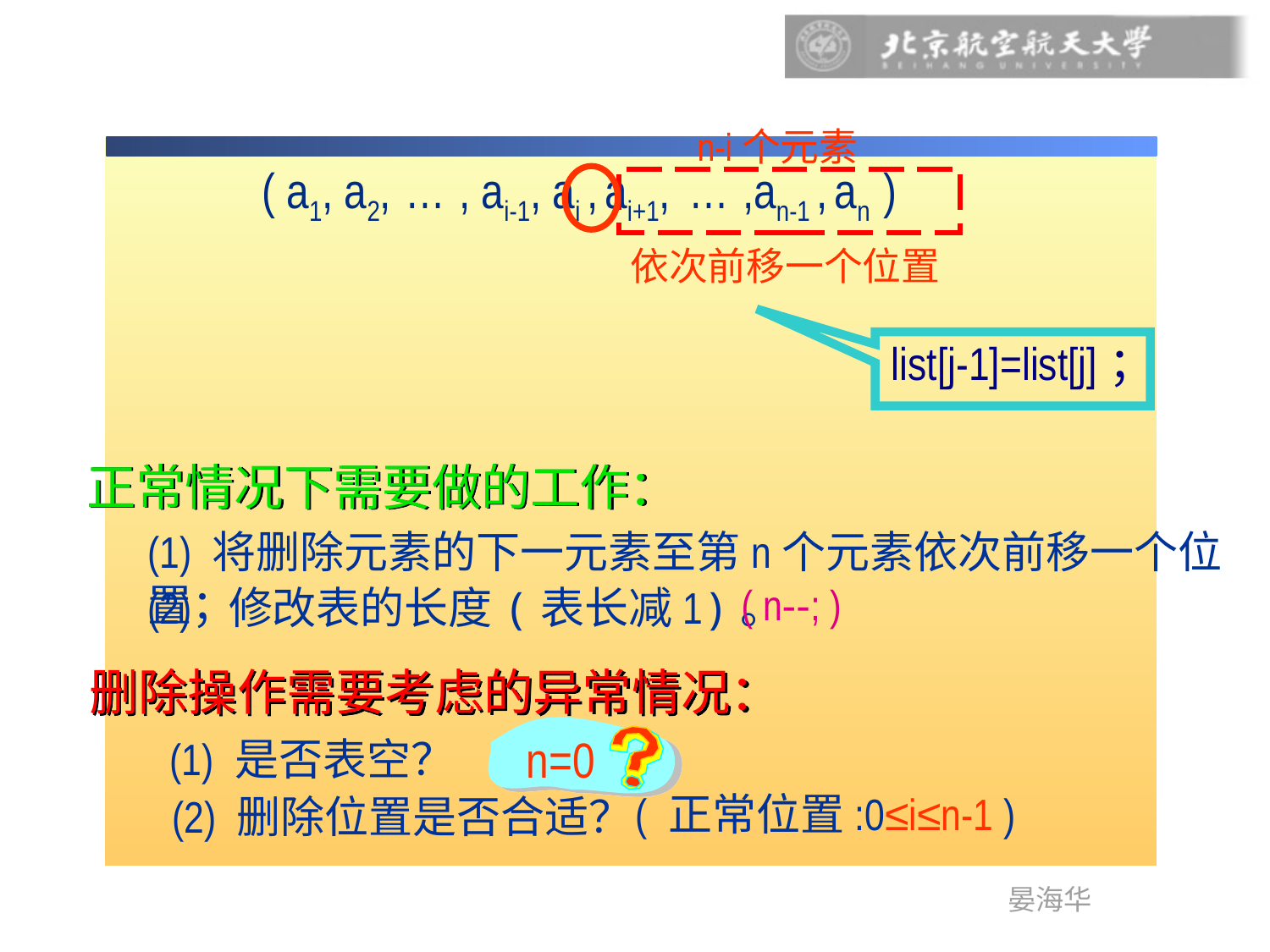

n-i个元素
 ( a1, a2, … , ai-1, ai , ai+1,  … ,an-1 , an  )

依次前移一个位置
list[j-1]=list[j]；

正常情况下需要做的工作：
(1) 将删除元素的下一元素至第n个元素依次前移一个位置；
( n--; )
(2) 修改表的长度(表长减1)。
删除操作需要考虑的异常情况：

 n=0

(1) 是否表空？
( 正常位置:0≤i≤n-1 )
(2) 删除位置是否合适？